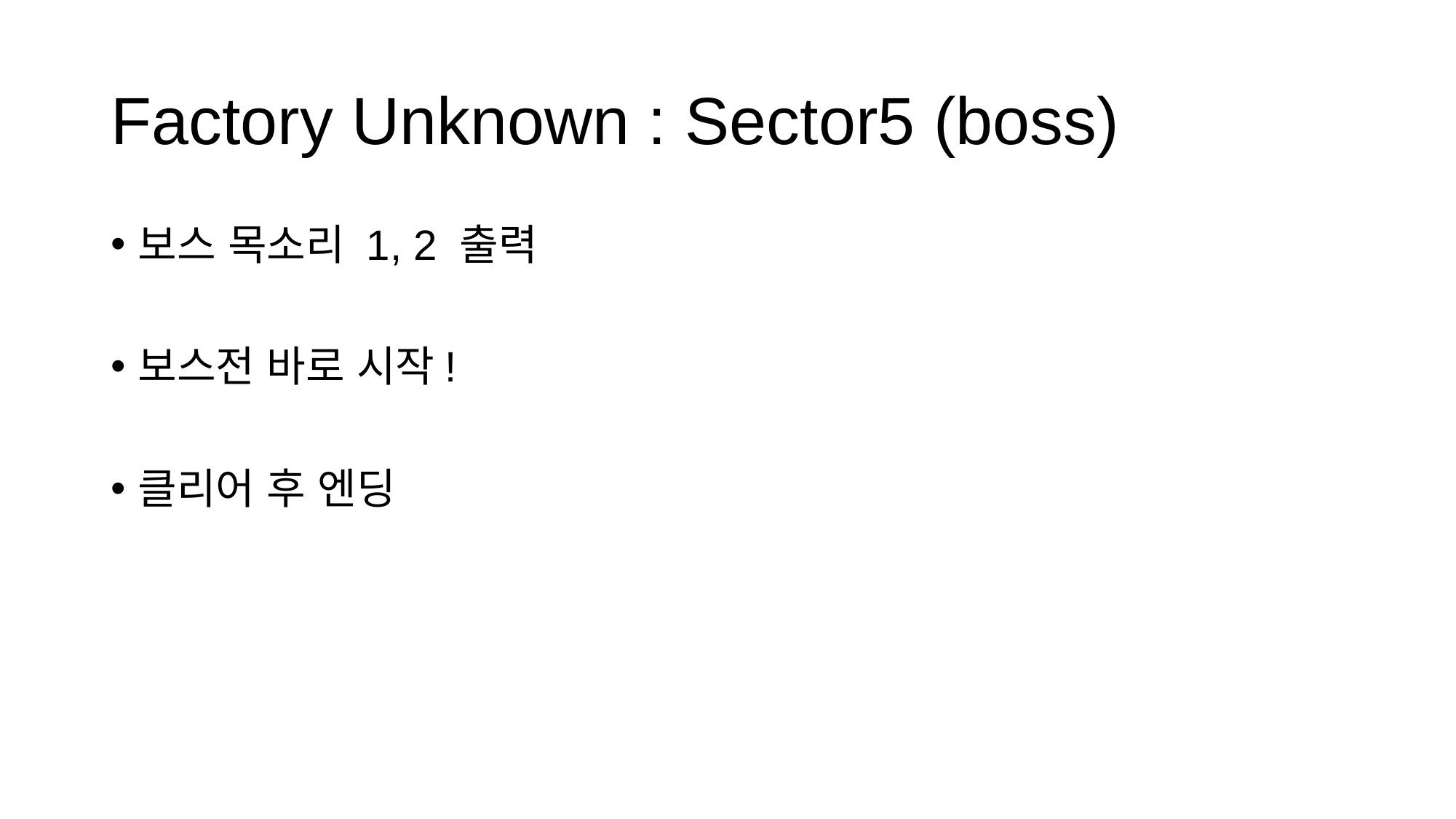

# Factory Unknown : Sector5 (boss)
보스 목소리 1, 2 출력

보스전 바로 시작!

클리어 후 엔딩